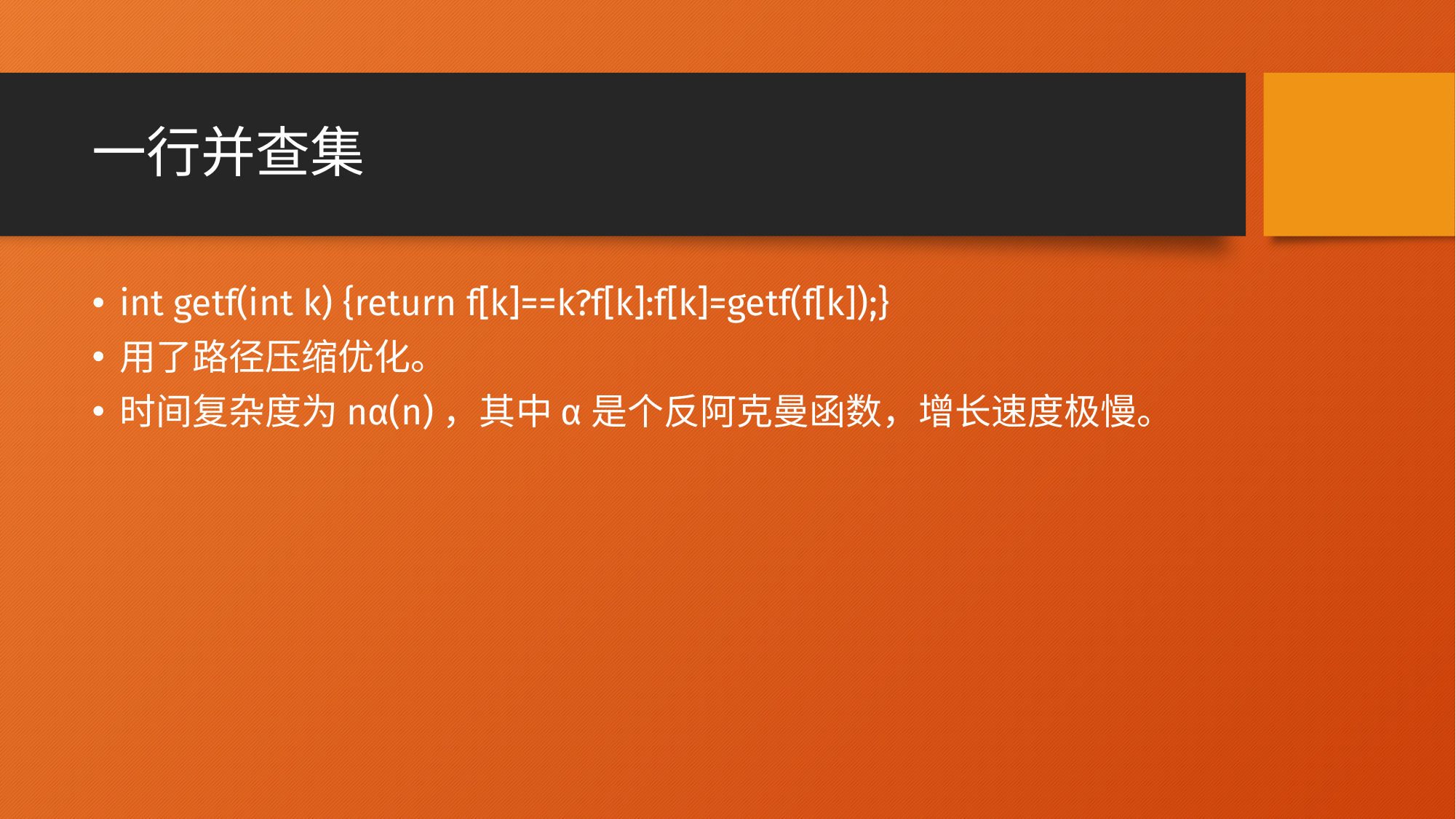

# 一行并查集
int getf(int k) {return f[k]==k?f[k]:f[k]=getf(f[k]);}
用了路径压缩优化。
时间复杂度为nα(n)，其中α是个反阿克曼函数，增长速度极慢。